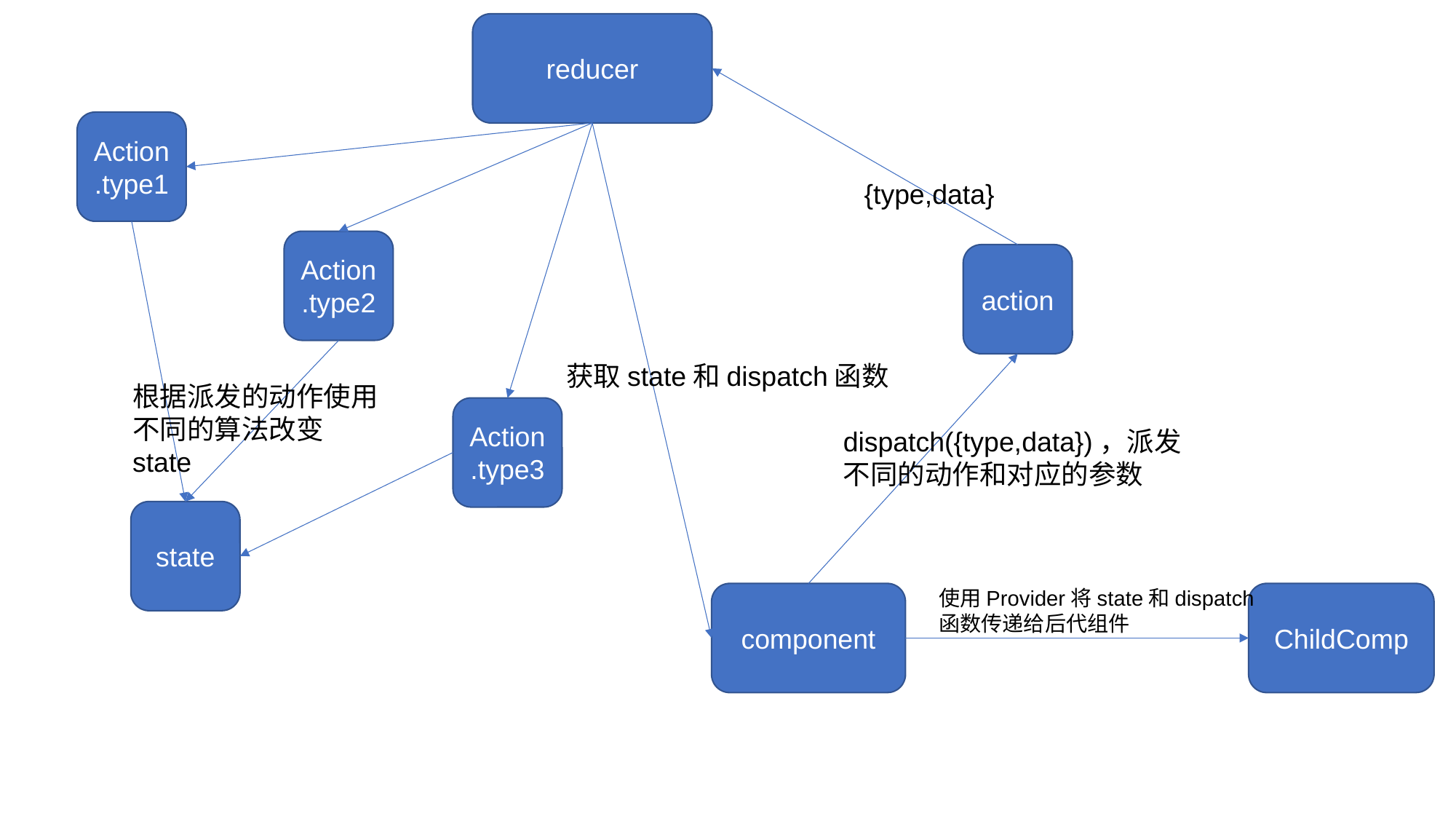

reducer
Action.type1
{type,data}
Action.type2
action
获取state和dispatch函数
根据派发的动作使用不同的算法改变state
Action.type3
dispatch({type,data})，派发不同的动作和对应的参数
state
使用Provider将state和dispatch函数传递给后代组件
component
ChildComp